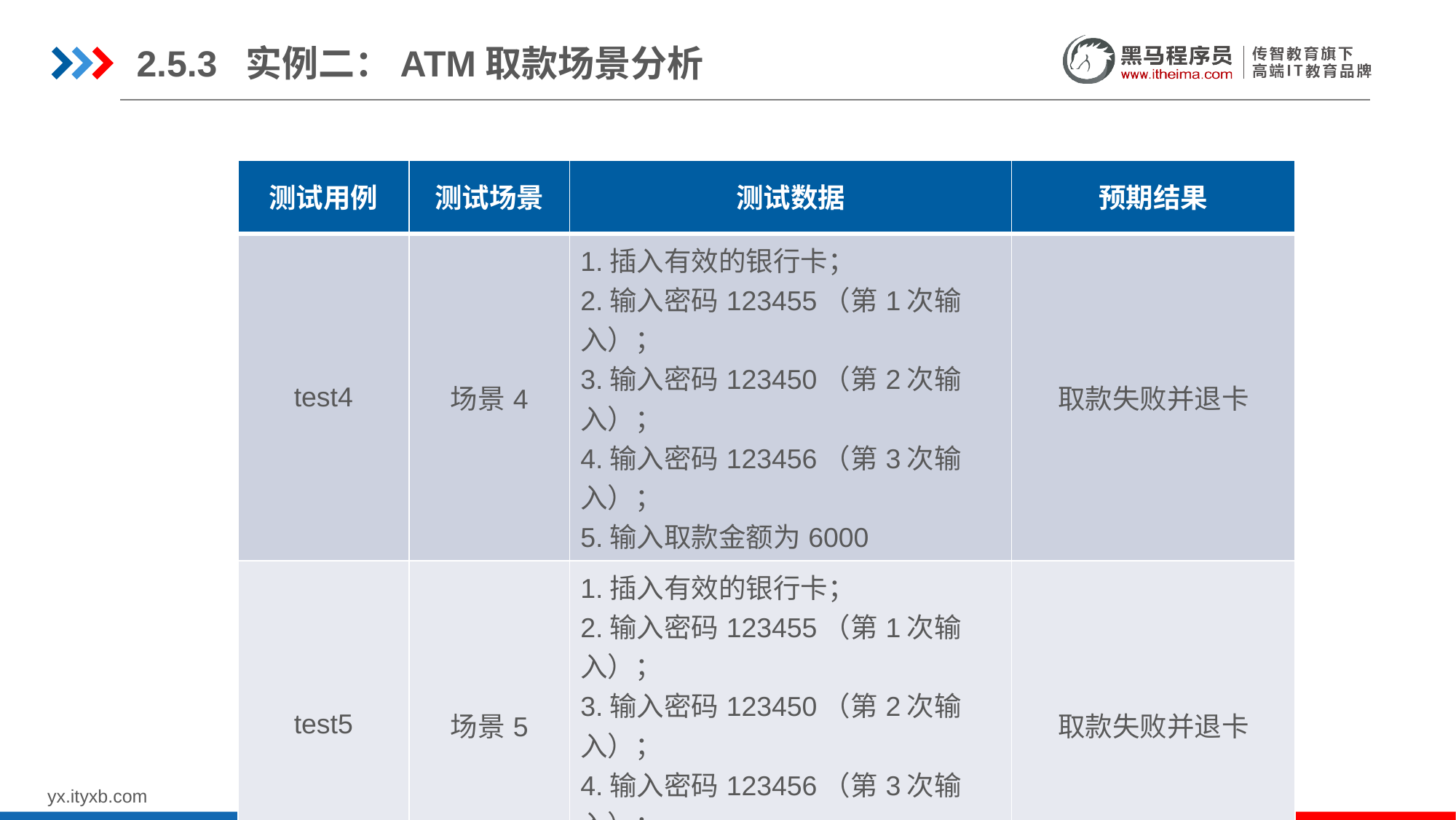

2.5.3	实例二：ATM取款场景分析
| 测试用例 | 测试场景 | 测试数据 | 预期结果 |
| --- | --- | --- | --- |
| test4 | 场景4 | 1.插入有效的银行卡； 2.输入密码123455（第1次输入）； 3.输入密码123450（第2次输入）； 4.输入密码123456（第3次输入）； 5.输入取款金额为6000 | 取款失败并退卡 |
| test5 | 场景5 | 1.插入有效的银行卡； 2.输入密码123455（第1次输入）； 3.输入密码123450（第2次输入）； 4.输入密码123456（第3次输入）； 5.输入取款金额为4000 | 取款失败并退卡 |
| test6 | 场景6 | 1.插入有效的银行卡； 2.输入密码123455（第1次输入）； 3.输入密码123450（第2次输入）； 4.输入密码123451（第3次输入） | 取款失败并退卡 |